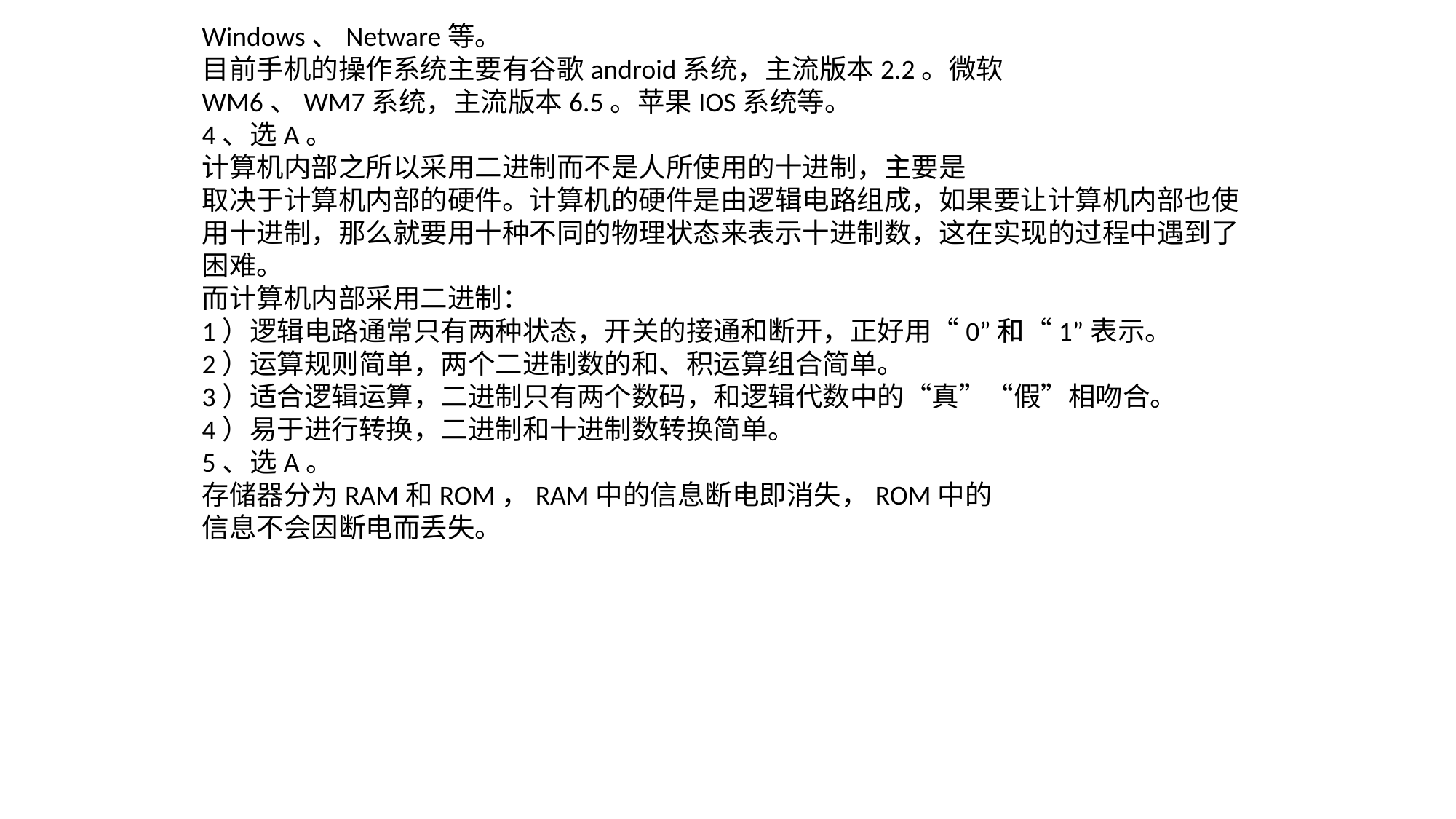

Windows、Netware等。
目前手机的操作系统主要有谷歌android系统，主流版本2.2。微软
WM6、WM7系统，主流版本6.5。苹果IOS系统等。
4、选A。
计算机内部之所以采用二进制而不是人所使用的十进制，主要是
取决于计算机内部的硬件。计算机的硬件是由逻辑电路组成，如果要让计算机内部也使用十进制，那么就要用十种不同的物理状态来表示十进制数，这在实现的过程中遇到了困难。
而计算机内部采用二进制：
1）逻辑电路通常只有两种状态，开关的接通和断开，正好用“0”和“1”表示。
2）运算规则简单，两个二进制数的和、积运算组合简单。
3）适合逻辑运算，二进制只有两个数码，和逻辑代数中的“真”“假”相吻合。
4）易于进行转换，二进制和十进制数转换简单。
5、选A。
存储器分为RAM和ROM，RAM中的信息断电即消失，ROM中的
信息不会因断电而丢失。